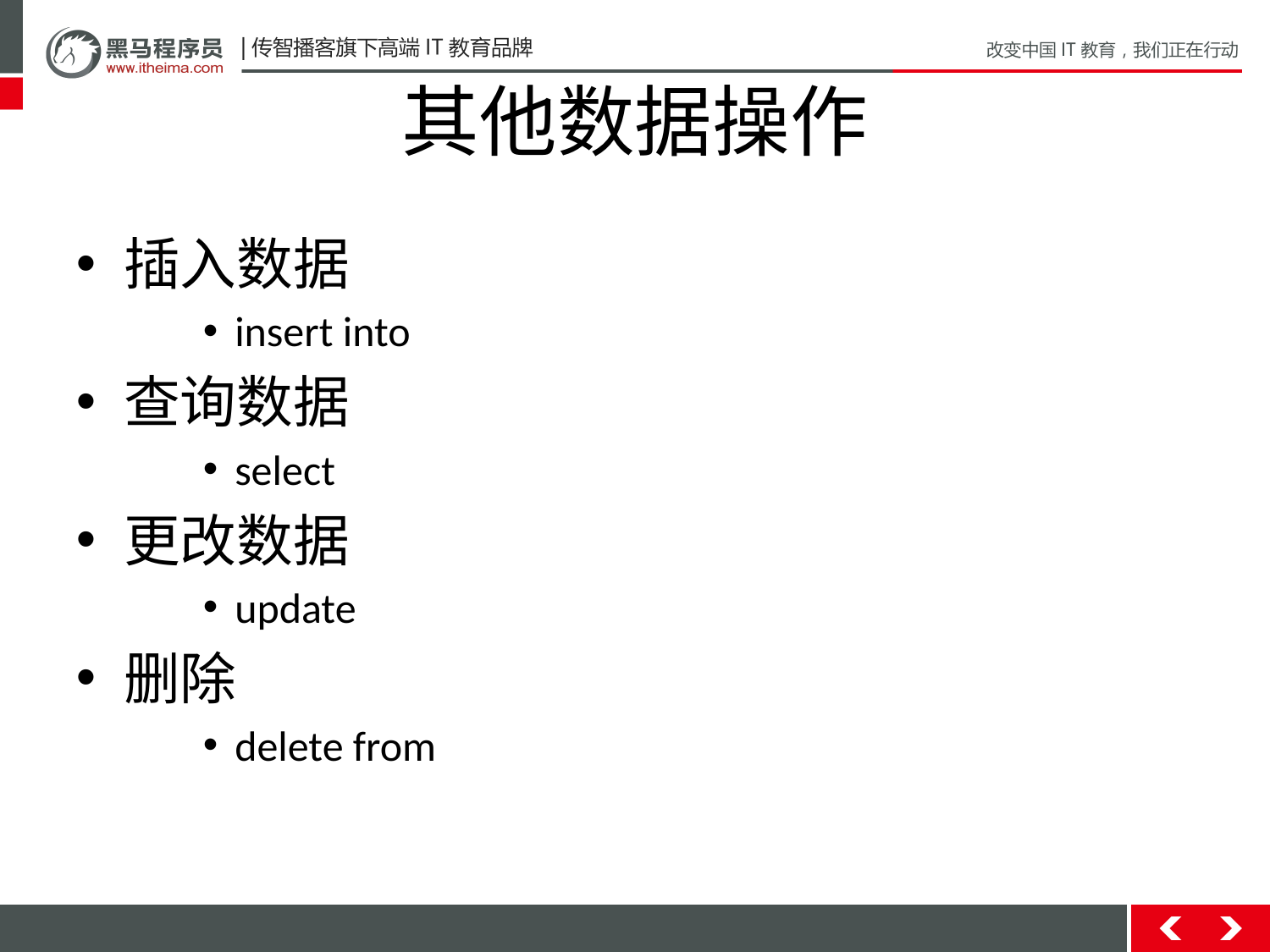

# 其他数据操作
插入数据
insert into
查询数据
select
更改数据
update
删除
delete from